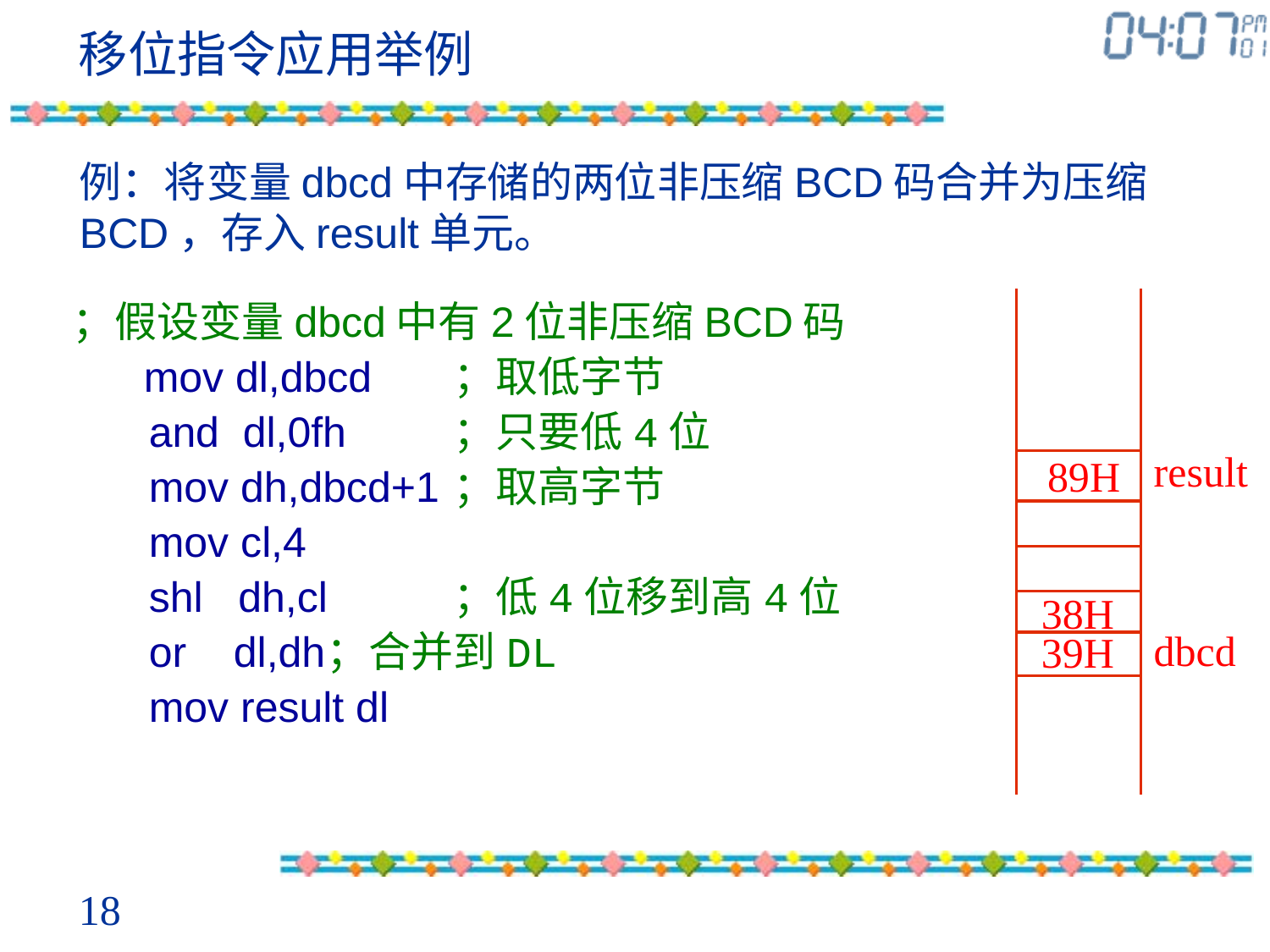

移位指令应用举例
# 例：将变量dbcd中存储的两位非压缩BCD码合并为压缩BCD，存入result单元。
；假设变量dbcd中有2位非压缩BCD码
      mov dl,dbcd	；取低字节
   and  dl,0fh	；只要低4位
   mov dh,dbcd+1	；取高字节
   mov cl,4
   shl   dh,cl	；低4位移到高4位
   or    dl,dh	；合并到DL
   mov result dl
dbcd
38H
39H
result
89H